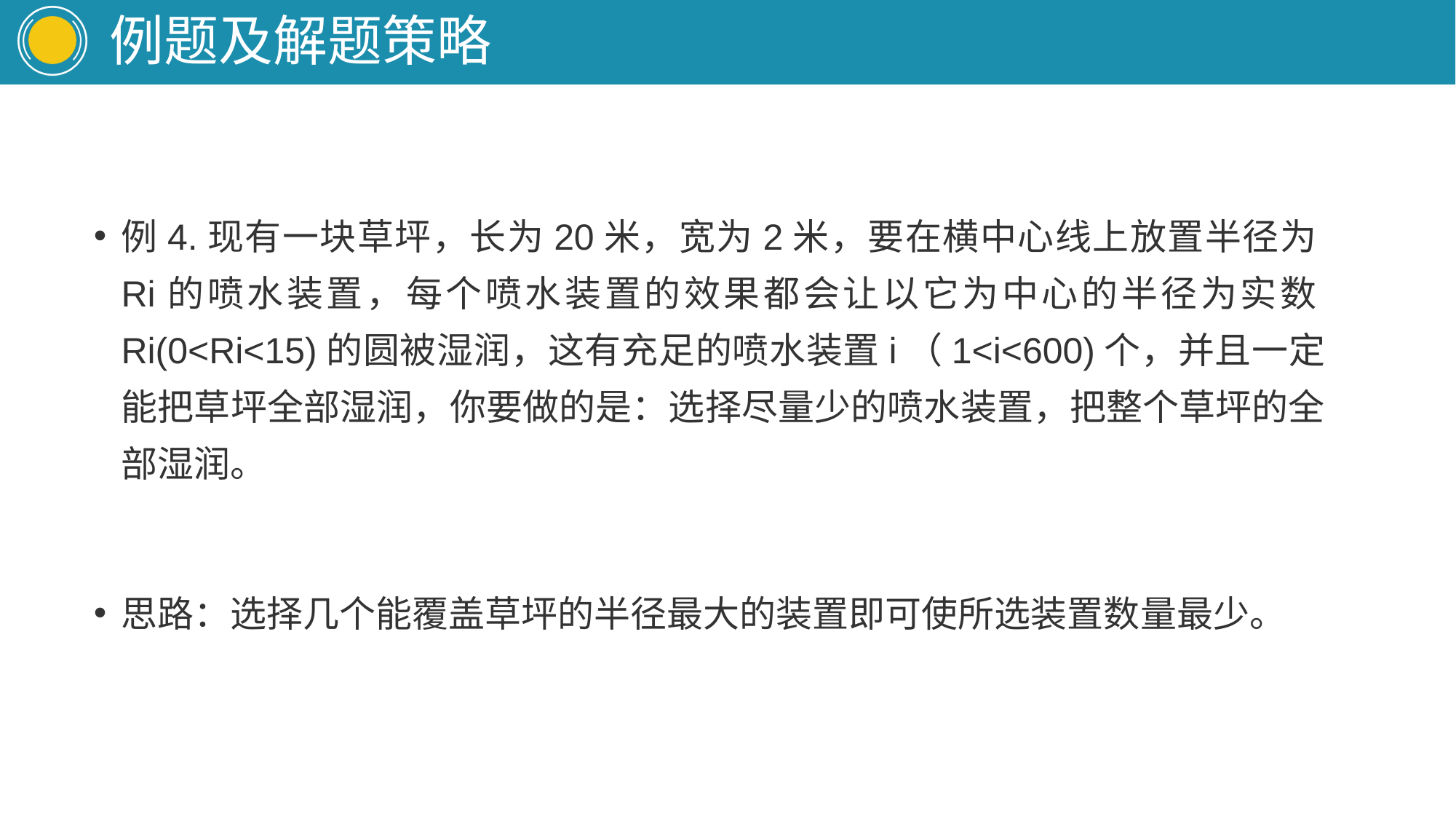

# 例题及解题策略
例4.现有一块草坪，长为20米，宽为2米，要在横中心线上放置半径为Ri的喷水装置，每个喷水装置的效果都会让以它为中心的半径为实数Ri(0<Ri<15)的圆被湿润，这有充足的喷水装置i（1<i<600)个，并且一定能把草坪全部湿润，你要做的是：选择尽量少的喷水装置，把整个草坪的全部湿润。

思路：选择几个能覆盖草坪的半径最大的装置即可使所选装置数量最少。